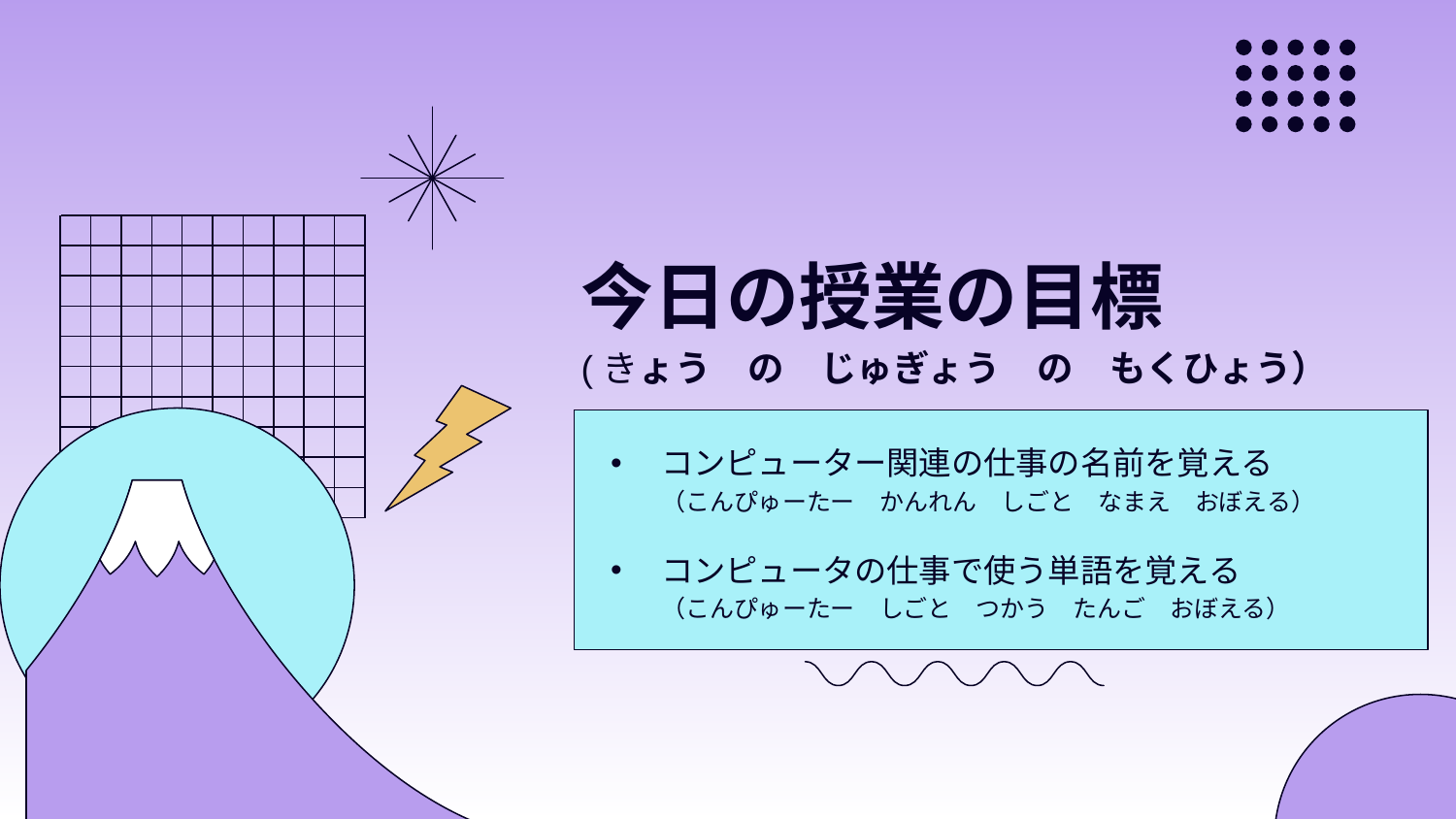

# 今日の授業の目標 (きょう　の　じゅぎょう　の　もくひょう）

コンピューター関連の仕事の名前を覚える
（こんぴゅーたー　かんれん　しごと　なまえ　おぼえる）
コンピュータの仕事で使う単語を覚える
（こんぴゅーたー　しごと　つかう　たんご　おぼえる）